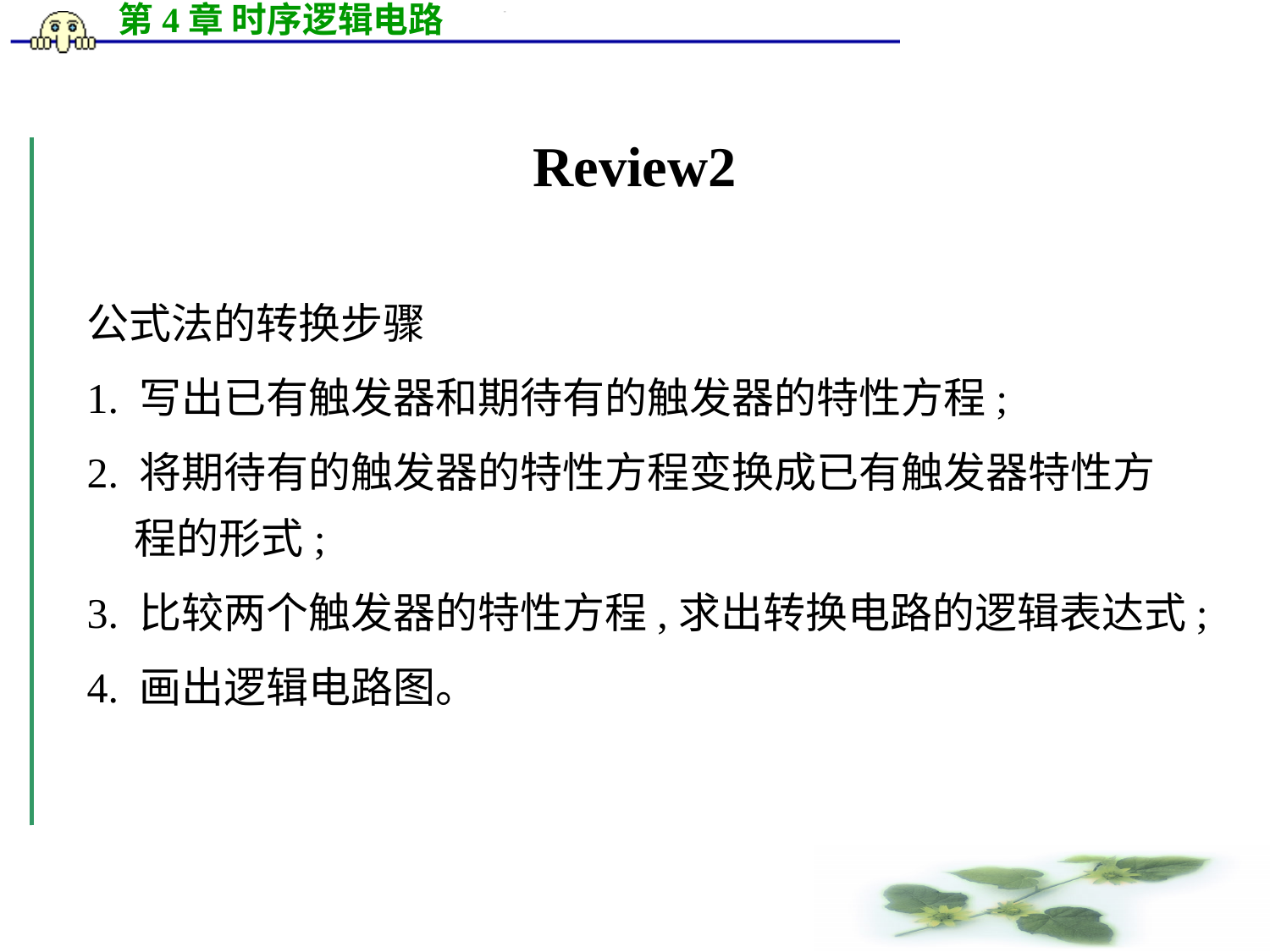

# Review2
公式法的转换步骤
1. 写出已有触发器和期待有的触发器的特性方程;
2. 将期待有的触发器的特性方程变换成已有触发器特性方程的形式;
3. 比较两个触发器的特性方程,求出转换电路的逻辑表达式;
4. 画出逻辑电路图。